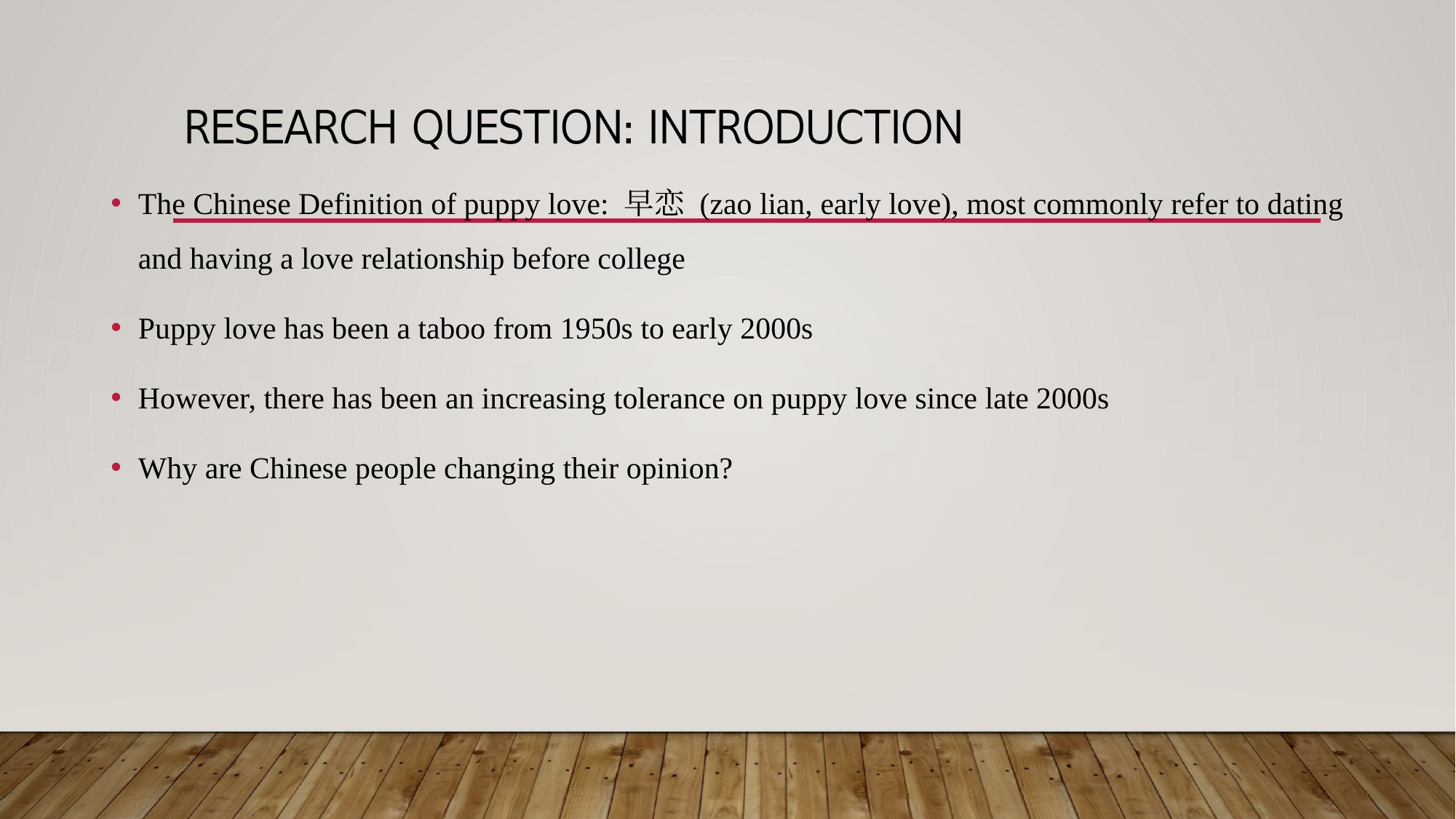

# Research Question: Introduction
The Chinese Definition of puppy love: 早恋 (zao lian, early love), most commonly refer to dating and having a love relationship before college
Puppy love has been a taboo from 1950s to early 2000s
However, there has been an increasing tolerance on puppy love since late 2000s
Why are Chinese people changing their opinion?